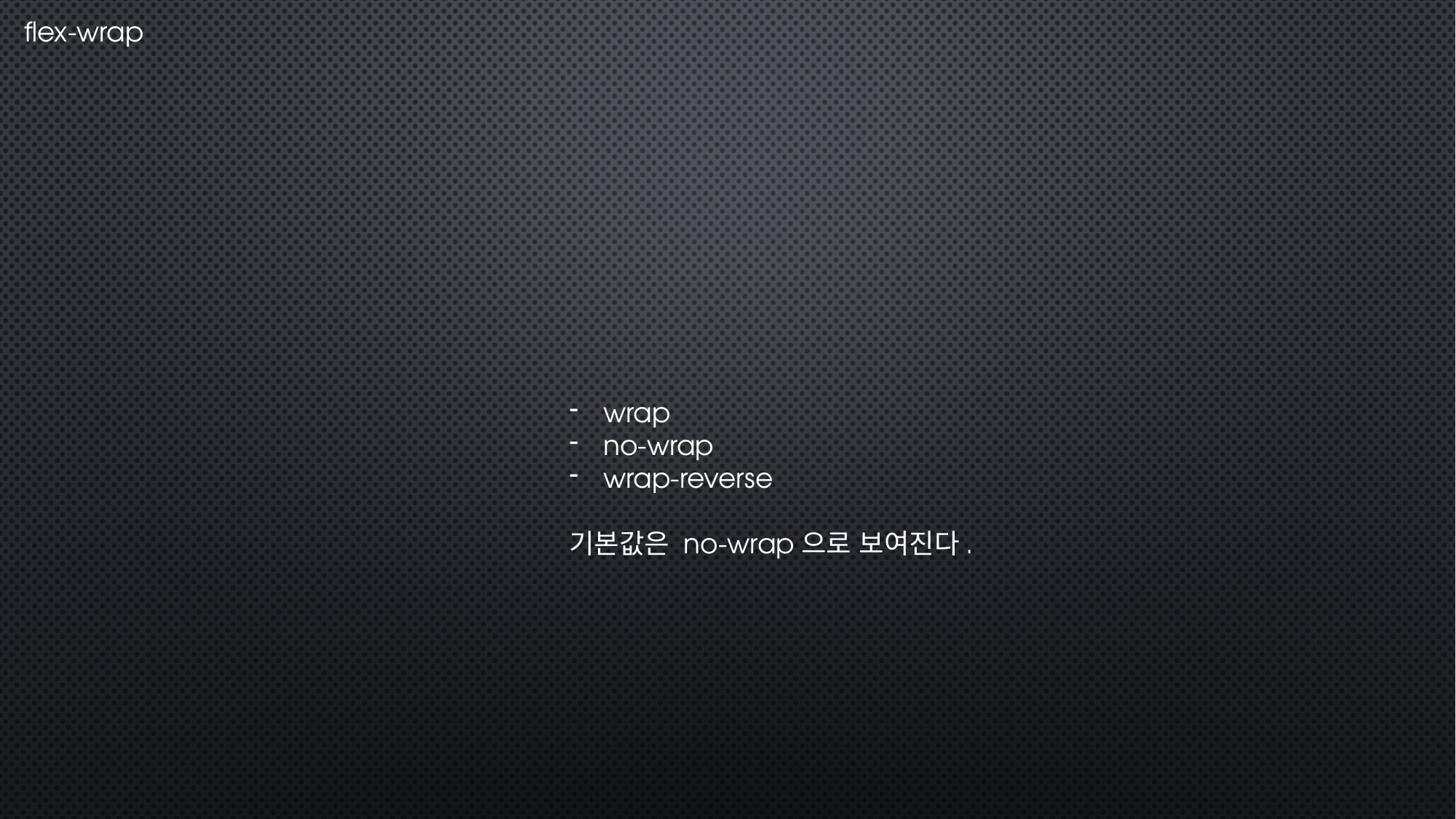

flex-wrap
wrap
no-wrap
wrap-reverse

기본값은 no-wrap으로 보여진다.